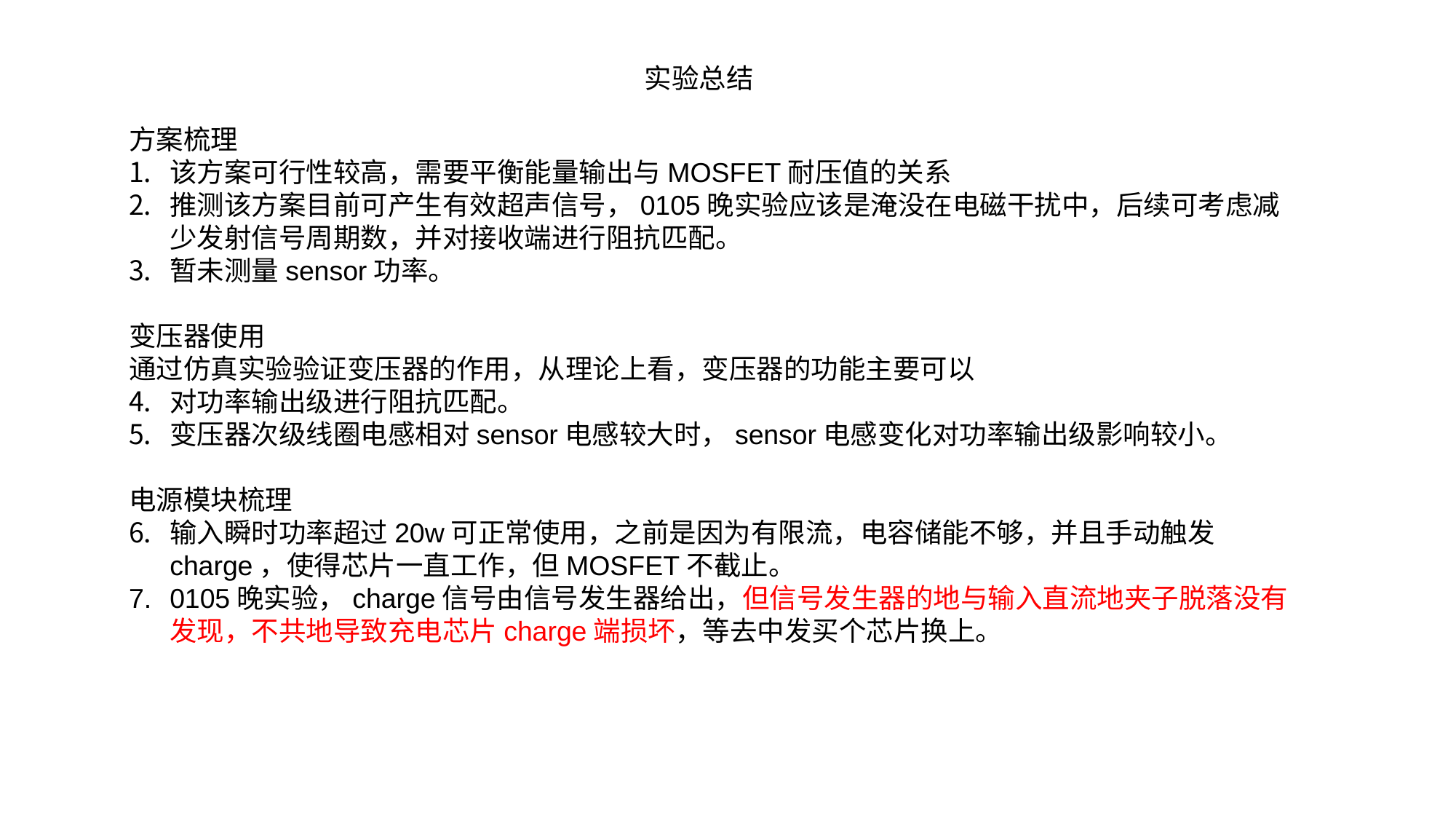

实验总结
方案梳理
该方案可行性较高，需要平衡能量输出与MOSFET耐压值的关系
推测该方案目前可产生有效超声信号，0105晚实验应该是淹没在电磁干扰中，后续可考虑减少发射信号周期数，并对接收端进行阻抗匹配。
暂未测量sensor功率。

变压器使用
通过仿真实验验证变压器的作用，从理论上看，变压器的功能主要可以
对功率输出级进行阻抗匹配。
变压器次级线圈电感相对sensor电感较大时，sensor电感变化对功率输出级影响较小。

电源模块梳理
输入瞬时功率超过20w可正常使用，之前是因为有限流，电容储能不够，并且手动触发charge，使得芯片一直工作，但MOSFET不截止。
0105晚实验，charge信号由信号发生器给出，但信号发生器的地与输入直流地夹子脱落没有发现，不共地导致充电芯片charge端损坏，等去中发买个芯片换上。